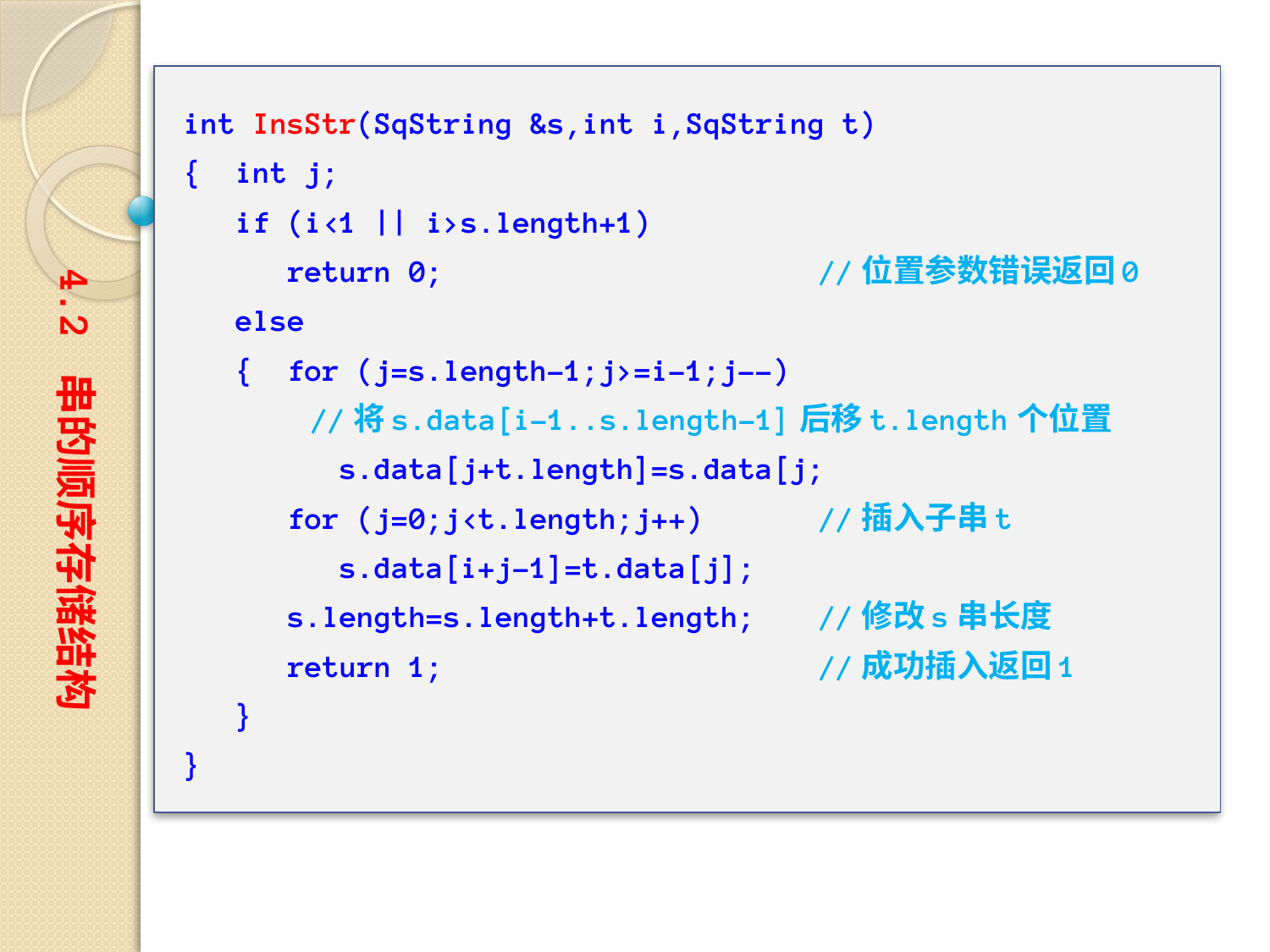

int InsStr(SqString &s,int i,SqString t)
{  int j;
   if (i<1 || i>s.length+1)
      return 0;			//位置参数错误返回0
   else
   {  for (j=s.length-1;j>=i-1;j--)
	//将s.data[i-1..s.length-1]后移t.length个位置
         s.data[j+t.length]=s.data[j;
      for (j=0;j<t.length;j++)	//插入子串t
         s.data[i+j-1]=t.data[j];
      s.length=s.length+t.length;	//修改s串长度
      return 1;			//成功插入返回1
   }
}
4.2 串的顺序存储结构